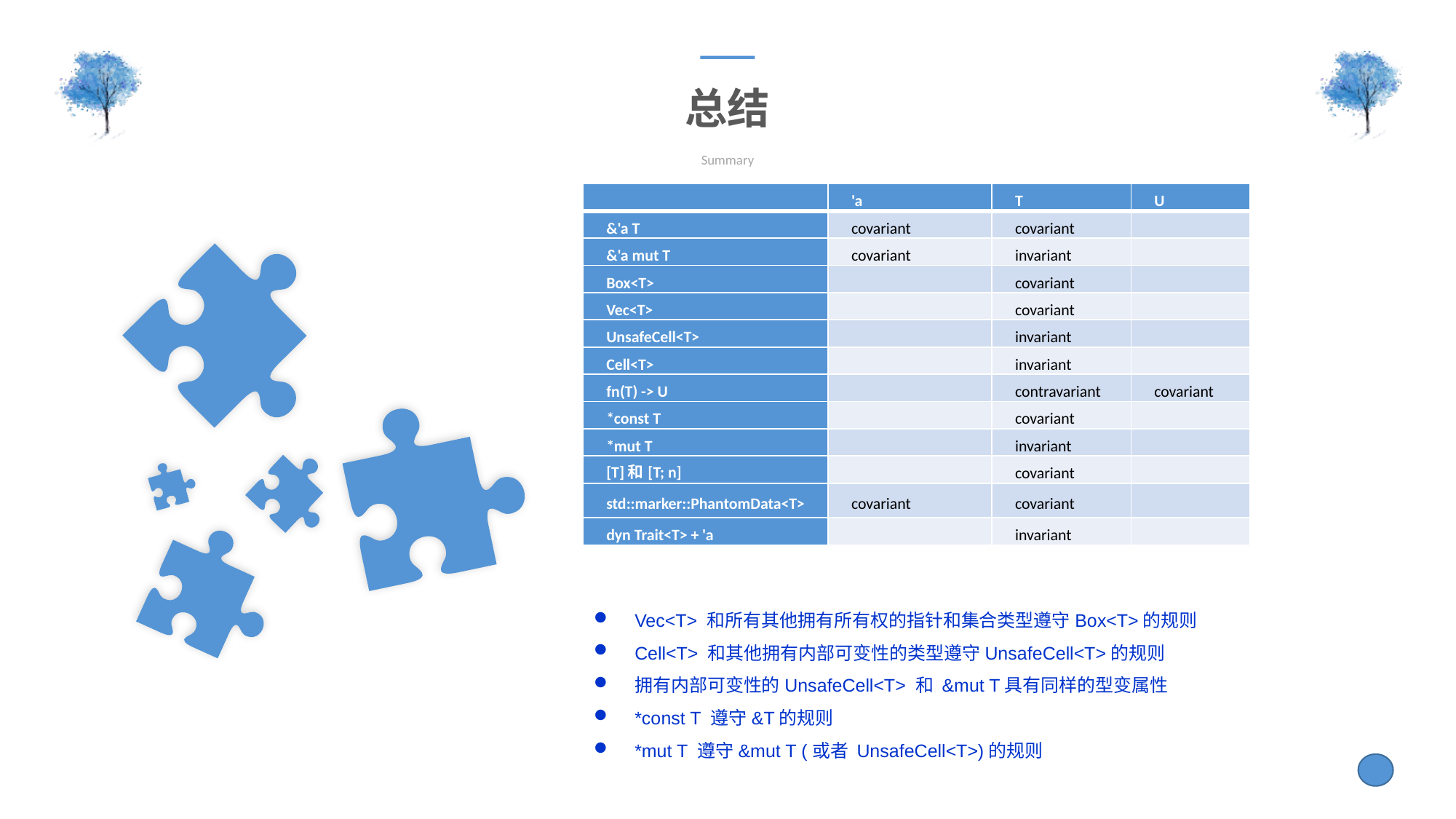

总结
Summary
|  | 'a | T | U |
| --- | --- | --- | --- |
| &'a T | covariant | covariant |  |
| &'a mut T | covariant | invariant |  |
| Box<T> |  | covariant |  |
| Vec<T> |  | covariant |  |
| UnsafeCell<T> |  | invariant |  |
| Cell<T> |  | invariant |  |
| fn(T) -> U |  | contravariant | covariant |
| \*const T |  | covariant |  |
| \*mut T |  | invariant |  |
| [T]和[T; n] |  | covariant |  |
| std::marker::PhantomData<T> | covariant | covariant |  |
| dyn Trait<T> + 'a |  | invariant |  |

Vec<T> 和所有其他拥有所有权的指针和集合类型遵守Box<T>的规则
Cell<T> 和其他拥有内部可变性的类型遵守UnsafeCell<T>的规则
拥有内部可变性的UnsafeCell<T> 和 &mut T具有同样的型变属性
*const T 遵守&T的规则
*mut T 遵守&mut T (或者 UnsafeCell<T>)的规则